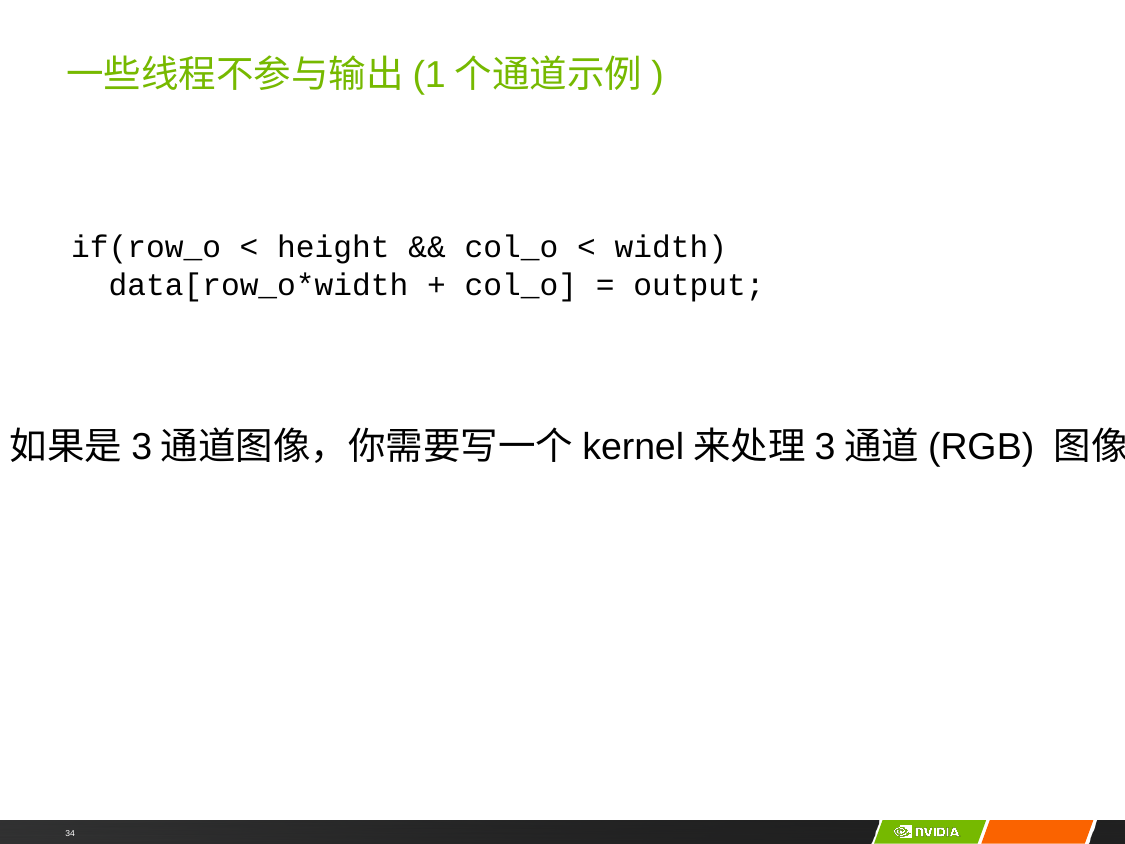

# 一些线程不参与输出(1个通道示例)

 if(row_o < height && col_o < width)
   data[row_o*width + col_o] = output;
如果是3通道图像，你需要写一个kernel来处理3通道(RGB) 图像。